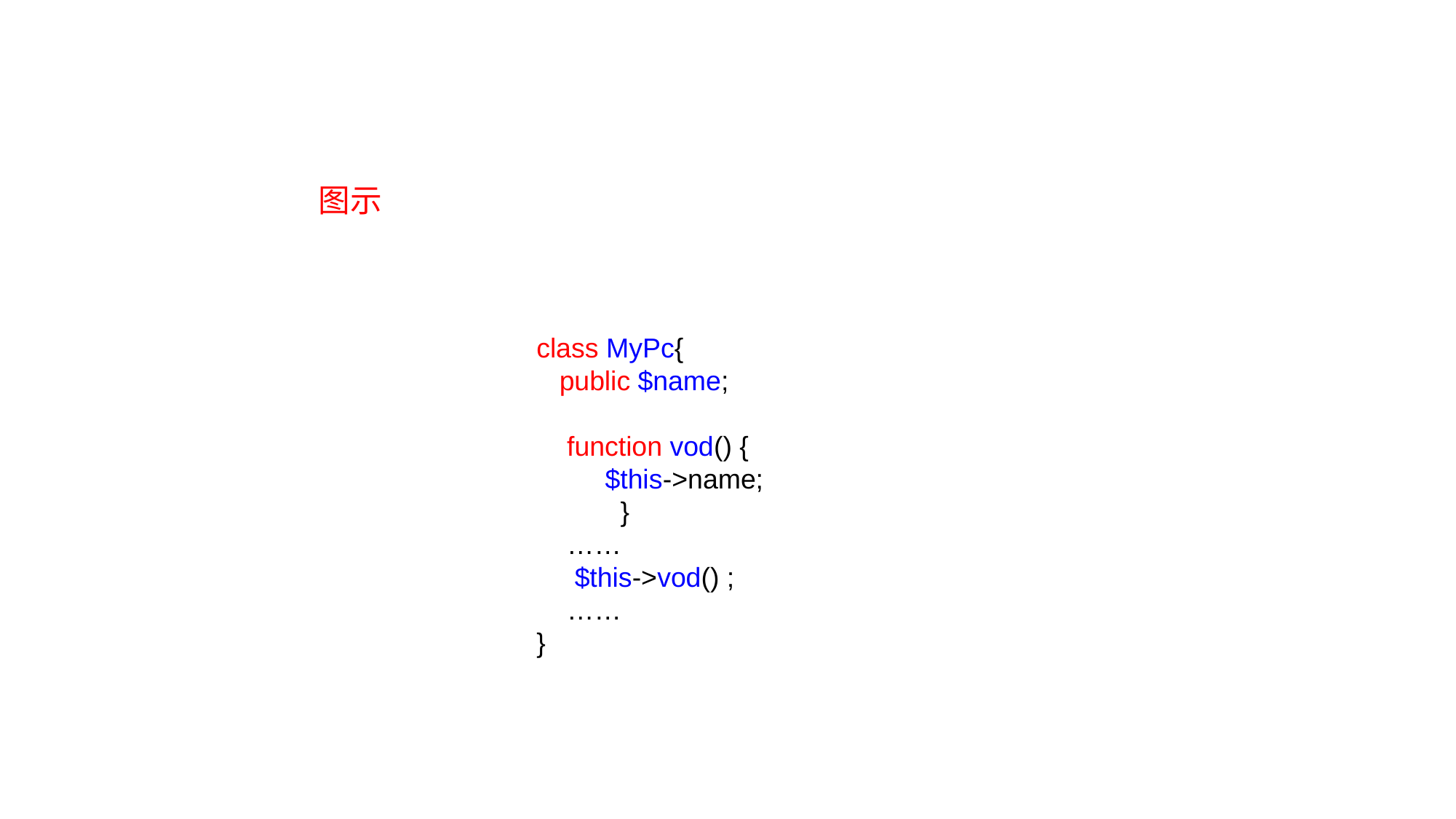

图示
class MyPc{
   public $name;

    function vod() {
         $this->name;
           }
    ……
     $this->vod() ;
    ……
}